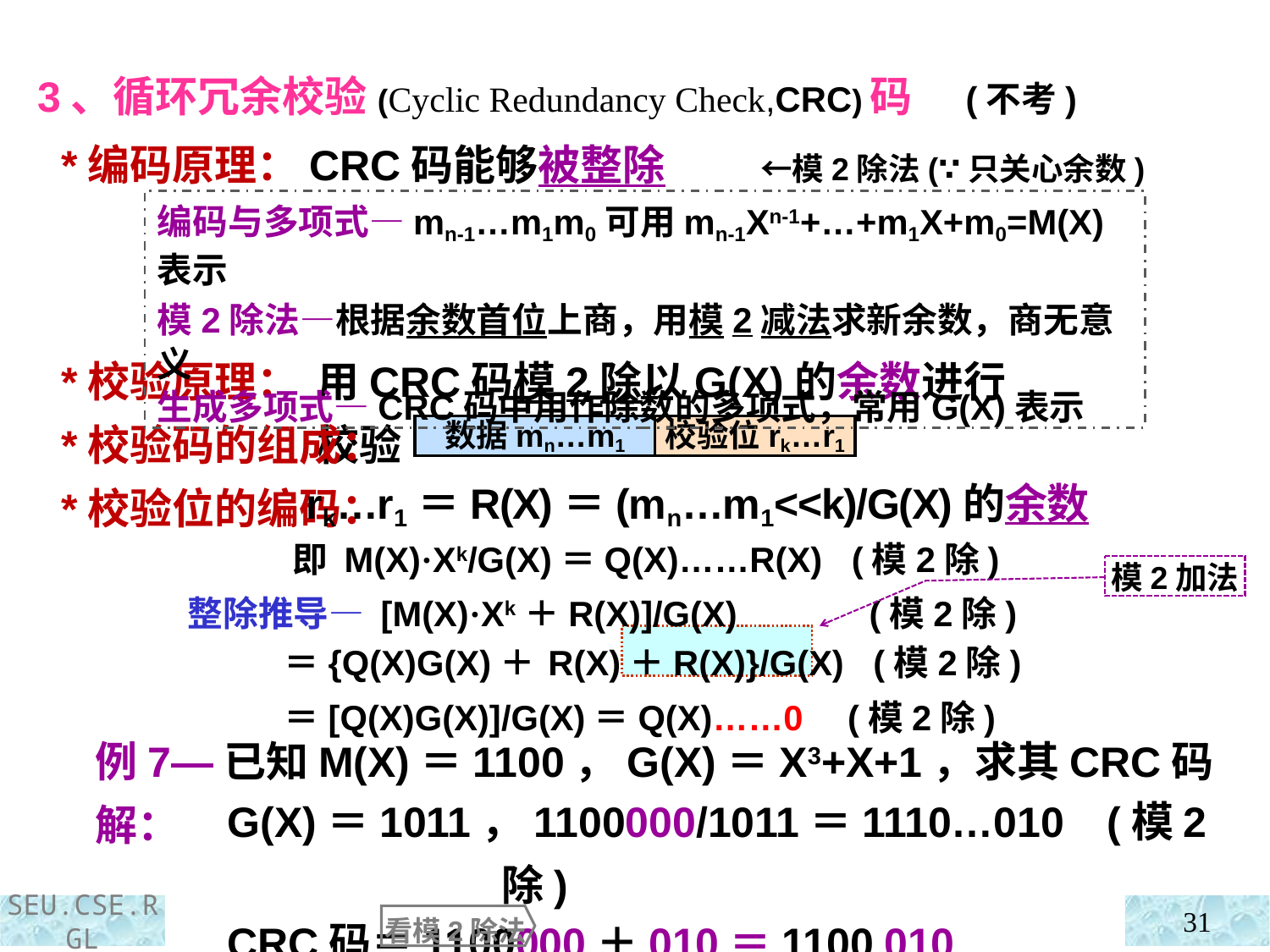

3、循环冗余校验(Cyclic Redundancy Check,CRC)码     (不考)
  *编码原理：CRC码能够被整除          ←模2除法(∵只关心余数)
编码与多项式—mn-1…m1m0可用mn-1Xn-1+…+m1X+m0=M(X)表示
模2除法—根据余数首位上商，用模2减法求新余数，商无意义
生成多项式—CRC码中用作除数的多项式，常用G(X)表示
  *校验原理：
  *校验码的组成：
  *校验位的编码：
用CRC码模2除以G(X)的余数进行校验
数据mn…m1
校验位rk…r1
          rk…r1＝R(X)＝(mn…m1<<k)/G(X)的余数
            即 M(X)·Xk/G(X)＝Q(X)……R(X)   (模2除)
整除推导— [M(X)·Xk＋R(X)]/G(X)             (模2除)
           ＝{Q(X)G(X)＋ R(X)＋R(X)}/G(X)   (模2除)
           ＝[Q(X)G(X)]/G(X)＝Q(X)……0     (模2除)
模2加法

     例7—已知M(X)＝1100，G(X)＝X3+X+1，求其CRC码
     解：
G(X)＝1011，1100000/1011＝1110…010    (模2除)
CRC码＝1100000＋010＝1100 010
31
看模2除法